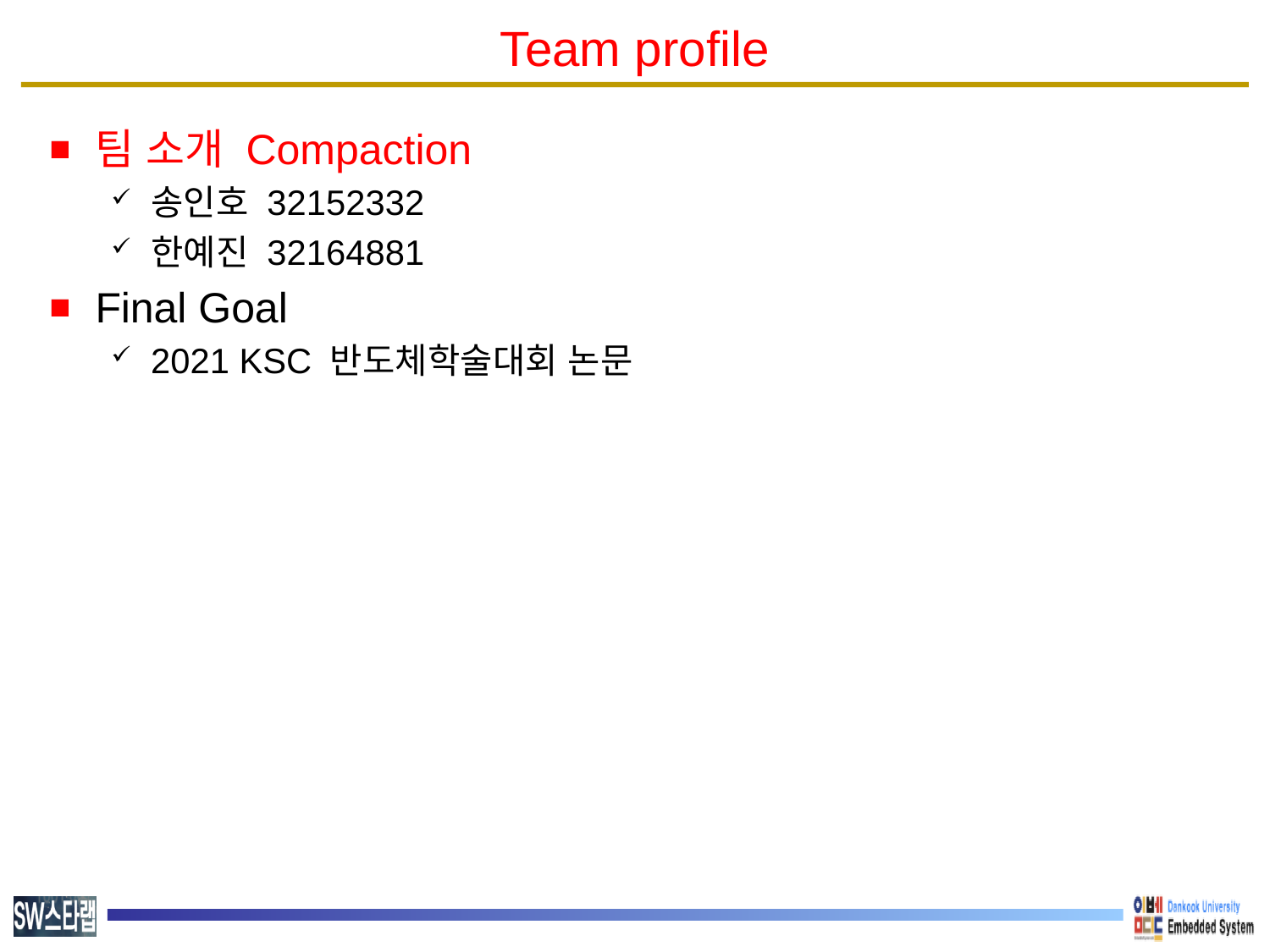

# Team profile
팀 소개 Compaction
송인호 32152332
한예진 32164881
Final Goal
2021 KSC 반도체학술대회 논문